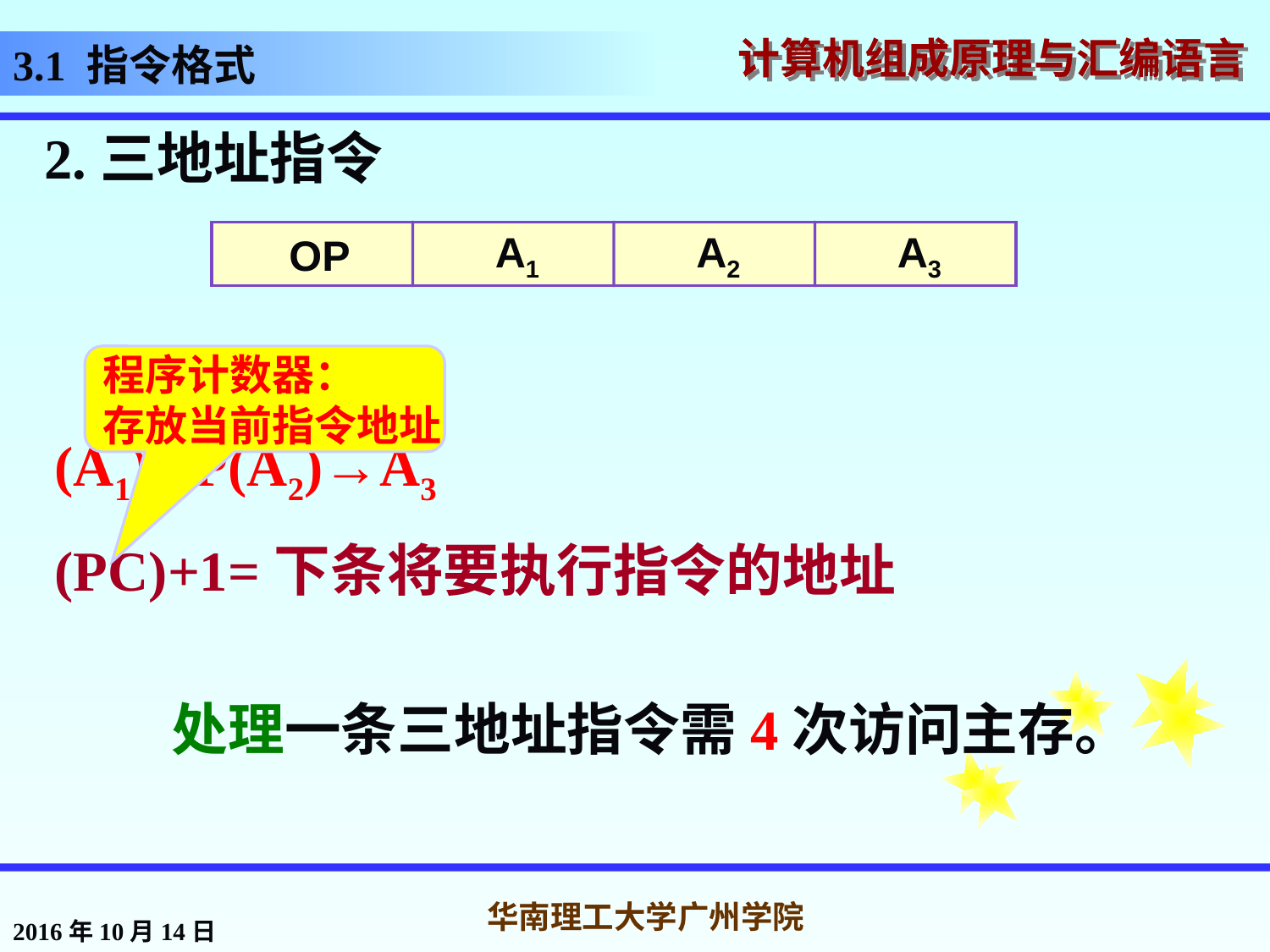

3.1 指令格式
2.三地址指令

OP

A1

A2

A3
程序计数器：
存放当前指令地址
(A1)OP(A2)→A3
(PC)+1=下条将要执行指令的地址
        处理一条三地址指令需4次访问主存。
2016年10月14日
华南理工大学广州学院